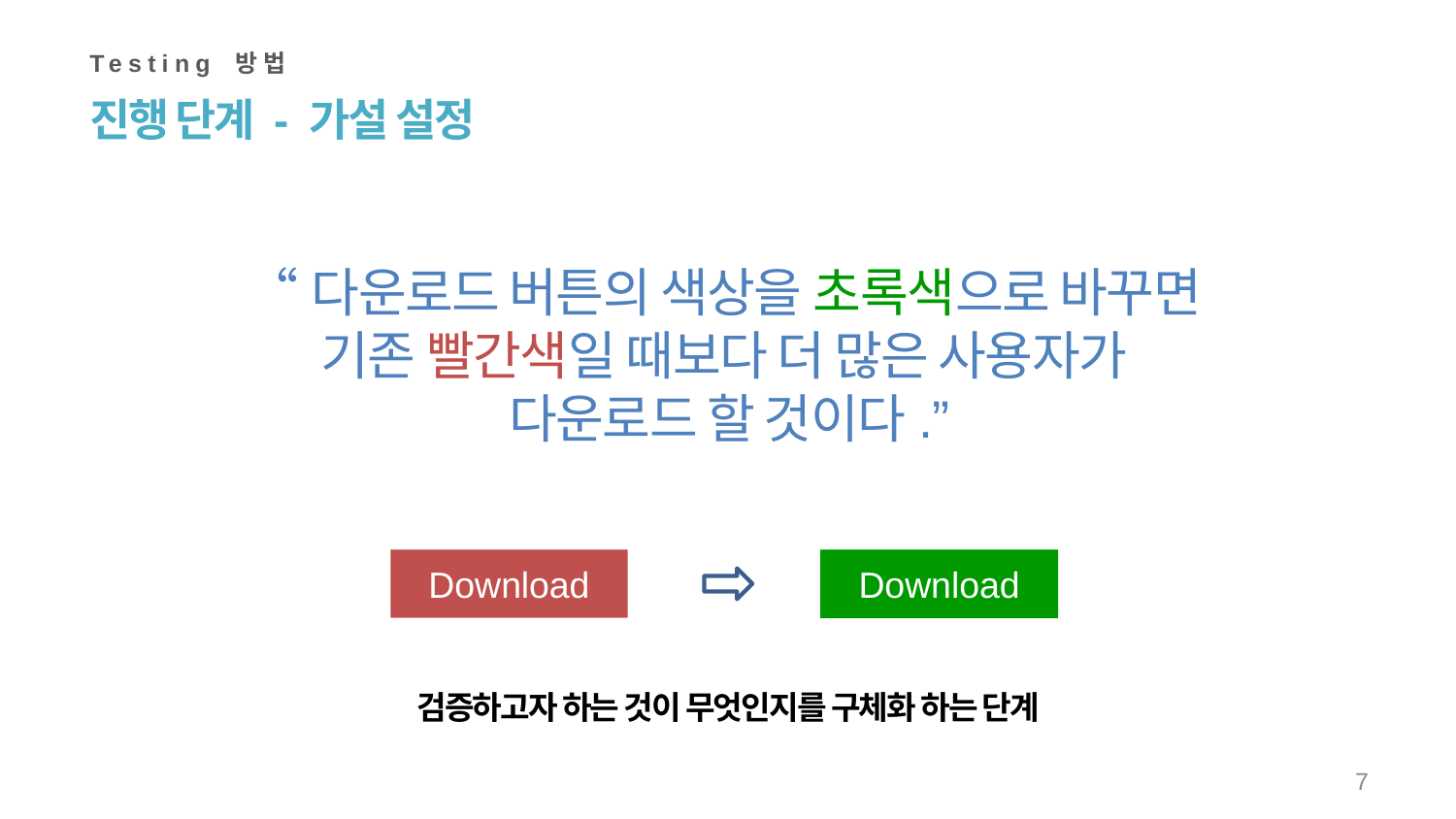

Testing 방법
진행 단계 - 가설 설정
“다운로드 버튼의 색상을 초록색으로 바꾸면
기존 빨간색일 때보다 더 많은 사용자가
다운로드 할 것이다.”
Download
Download

검증하고자 하는 것이 무엇인지를 구체화 하는 단계
7